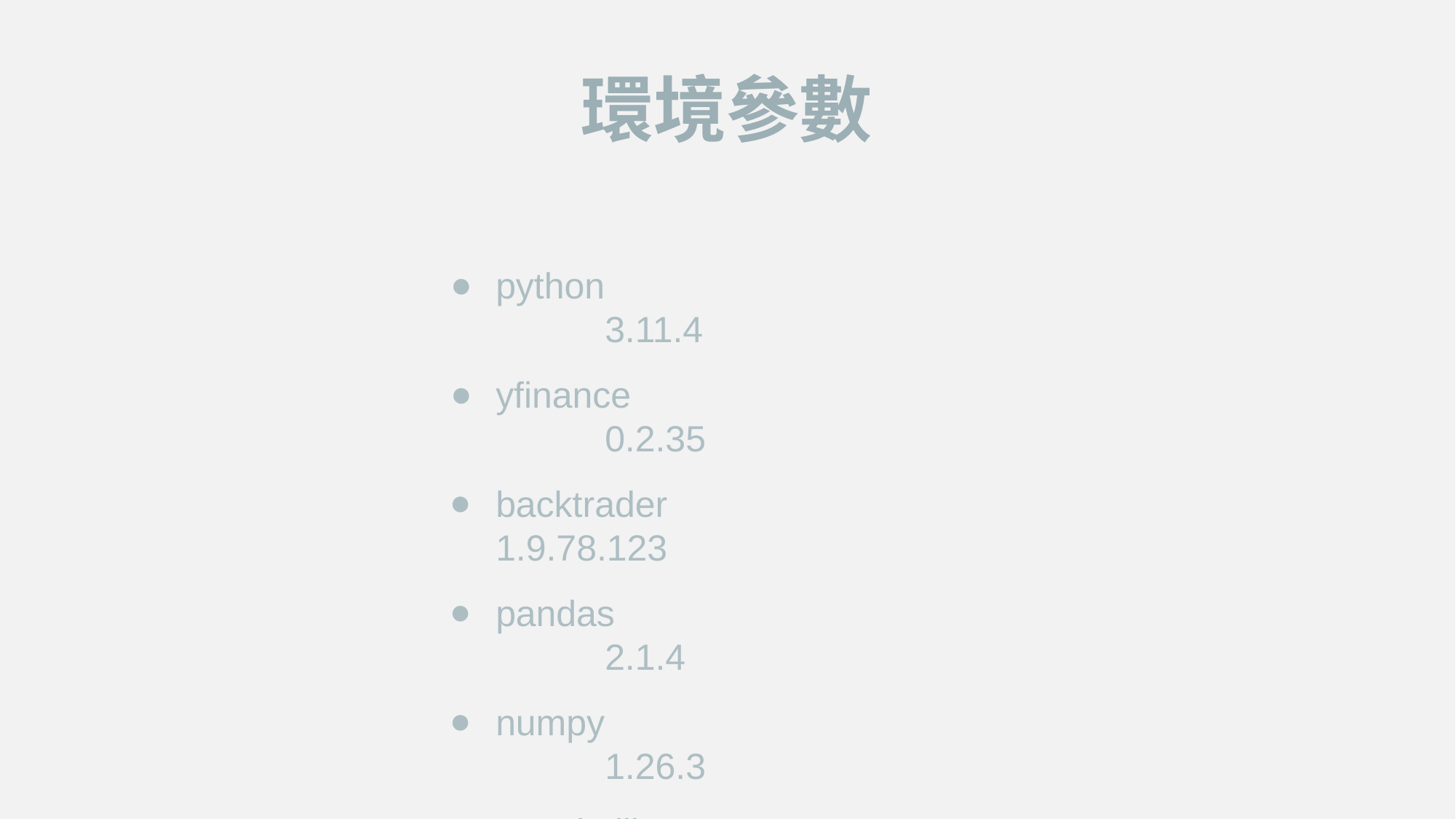

環境參數

python 				3.11.4

yfinance 				0.2.35

backtrader 			1.9.78.123

pandas 				2.1.4

numpy 				1.26.3

matplotlib				3.8.2

arrow					1.3.0